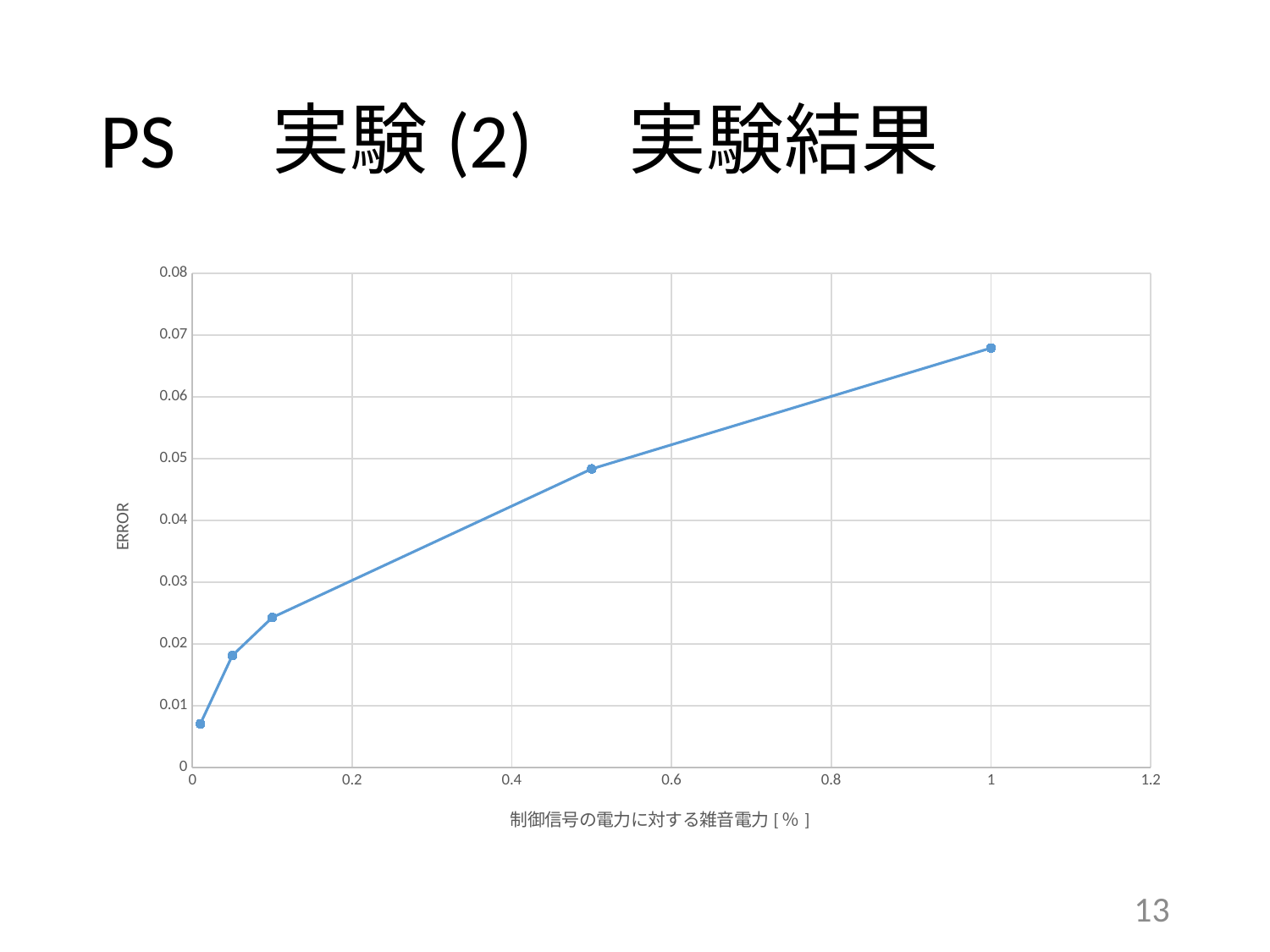

# PS　実験(2)　実験結果

### Chart

| Category |  |
|---|---|
13